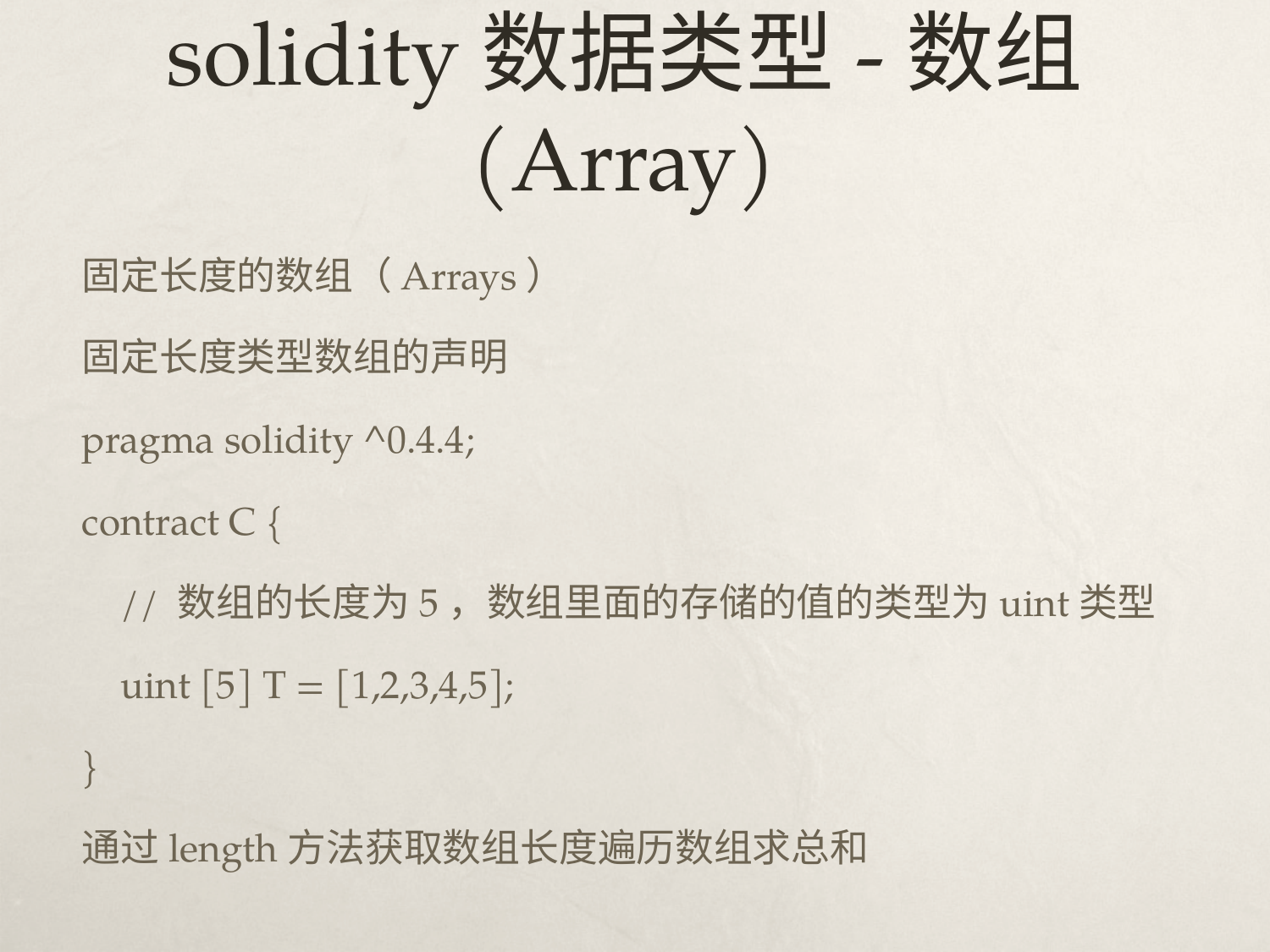

# solidity数据类型-数组(Array)
固定长度的数组（Arrays）
固定长度类型数组的声明
pragma solidity ^0.4.4;
contract C {
    // 数组的长度为5，数组里面的存储的值的类型为uint类型
    uint [5] T = [1,2,3,4,5];
}
通过length方法获取数组长度遍历数组求总和